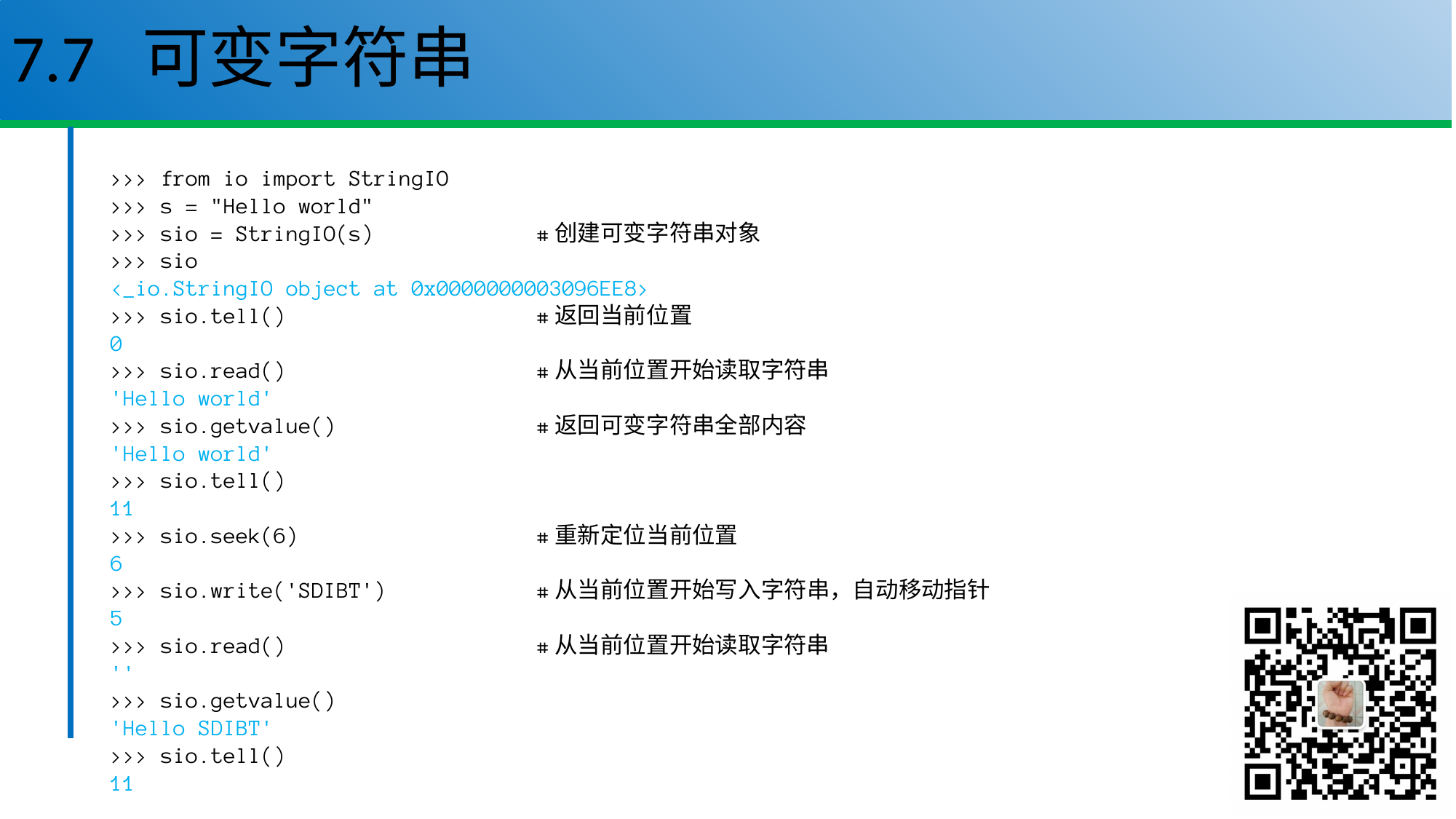

# 7.7  可变字符串
>>> from io import StringIO
>>> s = "Hello world"
>>> sio = StringIO(s)             #创建可变字符串对象
>>> sio
<_io.StringIO object at 0x0000000003096EE8>
>>> sio.tell()                    #返回当前位置
0
>>> sio.read()                    #从当前位置开始读取字符串
'Hello world'
>>> sio.getvalue()                #返回可变字符串全部内容
'Hello world'
>>> sio.tell()
11
>>> sio.seek(6)                   #重新定位当前位置
6
>>> sio.write('SDIBT')            #从当前位置开始写入字符串，自动移动指针
5
>>> sio.read()                    #从当前位置开始读取字符串
''
>>> sio.getvalue()
'Hello SDIBT'
>>> sio.tell()
11
58